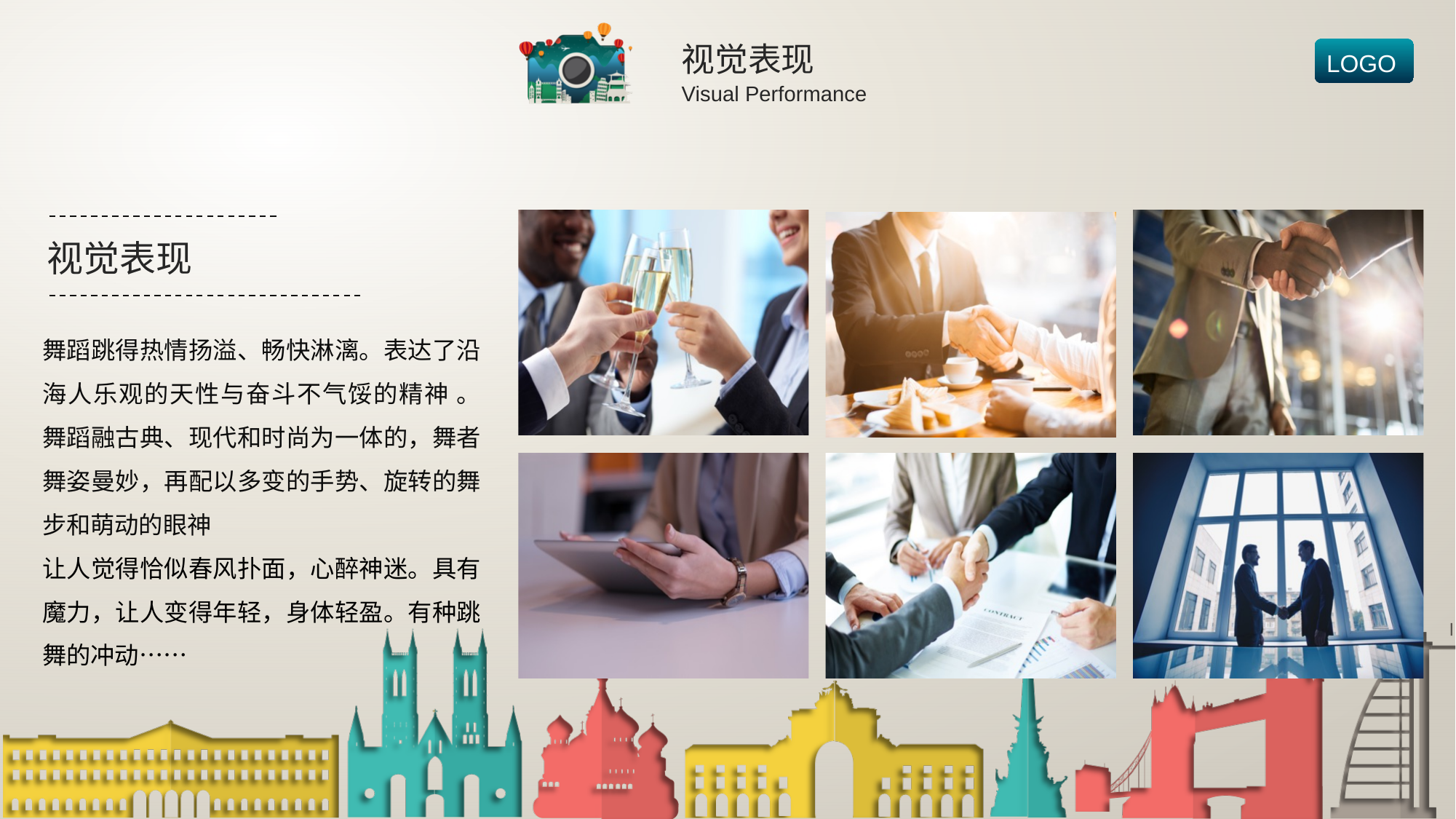

视觉表现
Visual Performance

视觉表现
舞蹈跳得热情扬溢、畅快淋漓。表达了沿海人乐观的天性与奋斗不气馁的精神 。舞蹈融古典、现代和时尚为一体的，舞者舞姿曼妙，再配以多变的手势、旋转的舞步和萌动的眼神
让人觉得恰似春风扑面，心醉神迷。具有魔力，让人变得年轻，身体轻盈。有种跳舞的冲动……